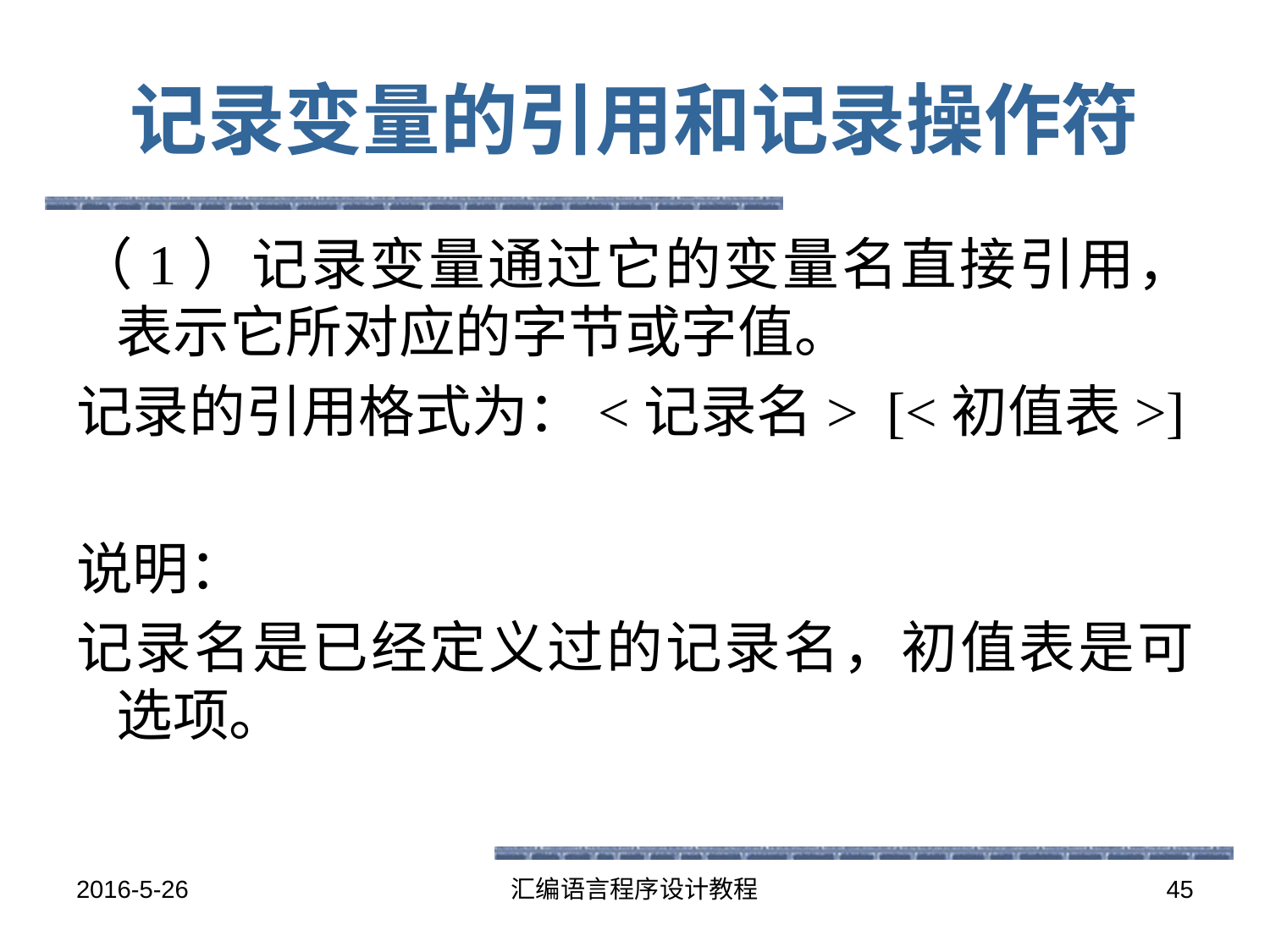

# 记录变量的引用和记录操作符
（1）记录变量通过它的变量名直接引用，表示它所对应的字节或字值。
记录的引用格式为：<记录名>  [<初值表>]

说明：
记录名是已经定义过的记录名，初值表是可选项。

2016-5-26
汇编语言程序设计教程
45